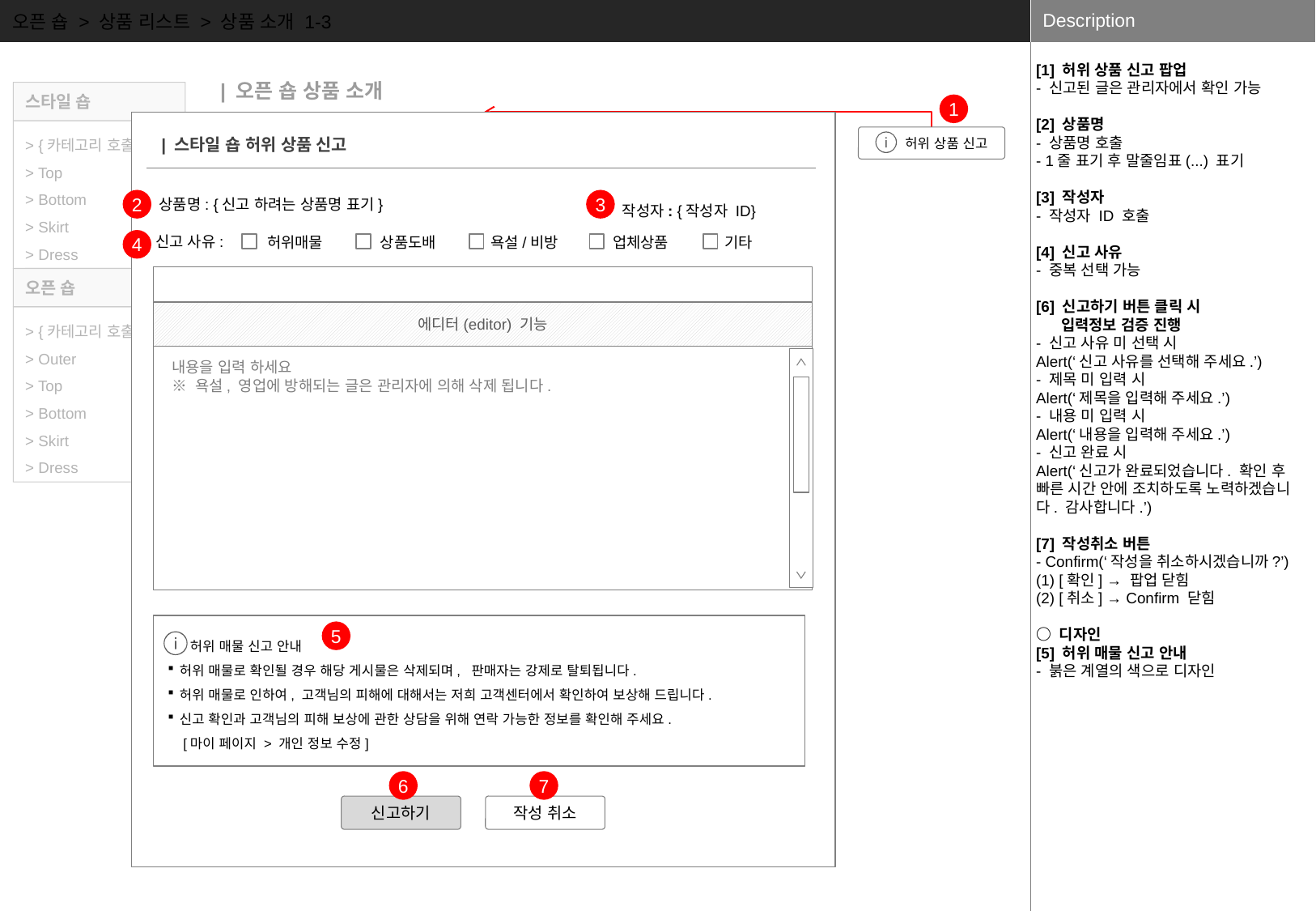

오픈 숍 > 상품 리스트 > 상품 소개 1-3

[1] 허위 상품 신고 팝업
- 신고된 글은 관리자에서 확인 가능

[2] 상품명
- 상품명 호출
- 1줄 표기 후 말줄임표(...) 표기

[3] 작성자
- 작성자 ID 호출

[4] 신고 사유
- 중복 선택 가능

[6] 신고하기 버튼 클릭 시
     입력정보 검증 진행
- 신고 사유 미 선택 시
Alert(‘신고 사유를 선택해 주세요.’)
- 제목 미 입력 시
Alert(‘제목을 입력해 주세요.’)
- 내용 미 입력 시
Alert(‘내용을 입력해 주세요.’)
- 신고 완료 시
Alert(‘신고가 완료되었습니다. 확인 후 빠른 시간 안에 조치하도록 노력하겠습니다. 감사합니다.’)

[7] 작성취소 버튼
- Confirm(‘작성을 취소하시겠습니까?’)
(1) [확인] → 팝업 닫힘
(2) [취소] → Confirm 닫힘

○ 디자인
[5] 허위 매물 신고 안내
- 붉은 계열의 색으로 디자인

| 오픈 숍 상품 소개
스타일 숍
1

> {카테고리 호출}
> Top
> Bottom
> Skirt
> Dress
       허위 상품 신고
| 스타일 숍 허위 상품 신고

작성자: {작성자 ID}
상품명: {신고 하려는 상품명 표기}
2
3
신고 사유:
허위매물

상품도배

욕설/비방

업체상품

기타

4

오픈 숍
에디터(editor) 기능

> {카테고리 호출}
> Outer
> Top
> Bottom
> Skirt
> Dress

내용을 입력 하세요
※ 욕설, 영업에 방해되는 글은 관리자에 의해 삭제 됩니다.
     허위 매물 신고 안내
허위 매물로 확인될 경우 해당 게시물은 삭제되며,  판매자는 강제로 탈퇴됩니다.
허위 매물로 인하여, 고객님의 피해에 대해서는 저희 고객센터에서 확인하여 보상해 드립니다.
신고 확인과 고객님의 피해 보상에 관한 상담을 위해 연락 가능한 정보를 확인해 주세요.
    [마이 페이지 > 개인 정보 수정]
5

6
7
신고하기
작성 취소